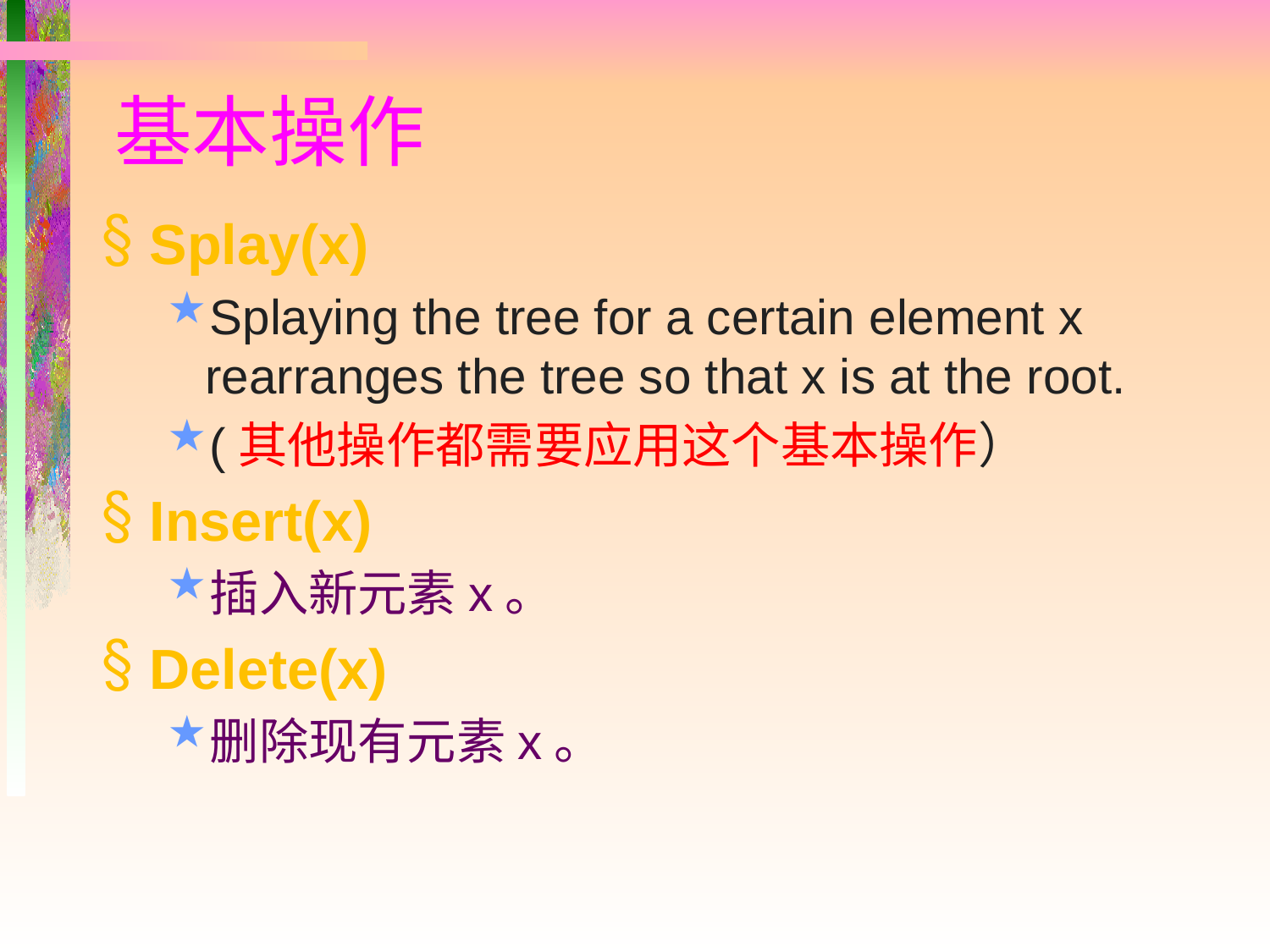

# 基本操作
Splay(x)
Splaying the tree for a certain element x rearranges the tree so that x is at the root.
(其他操作都需要应用这个基本操作）
Insert(x)
插入新元素x。
Delete(x)
删除现有元素x。